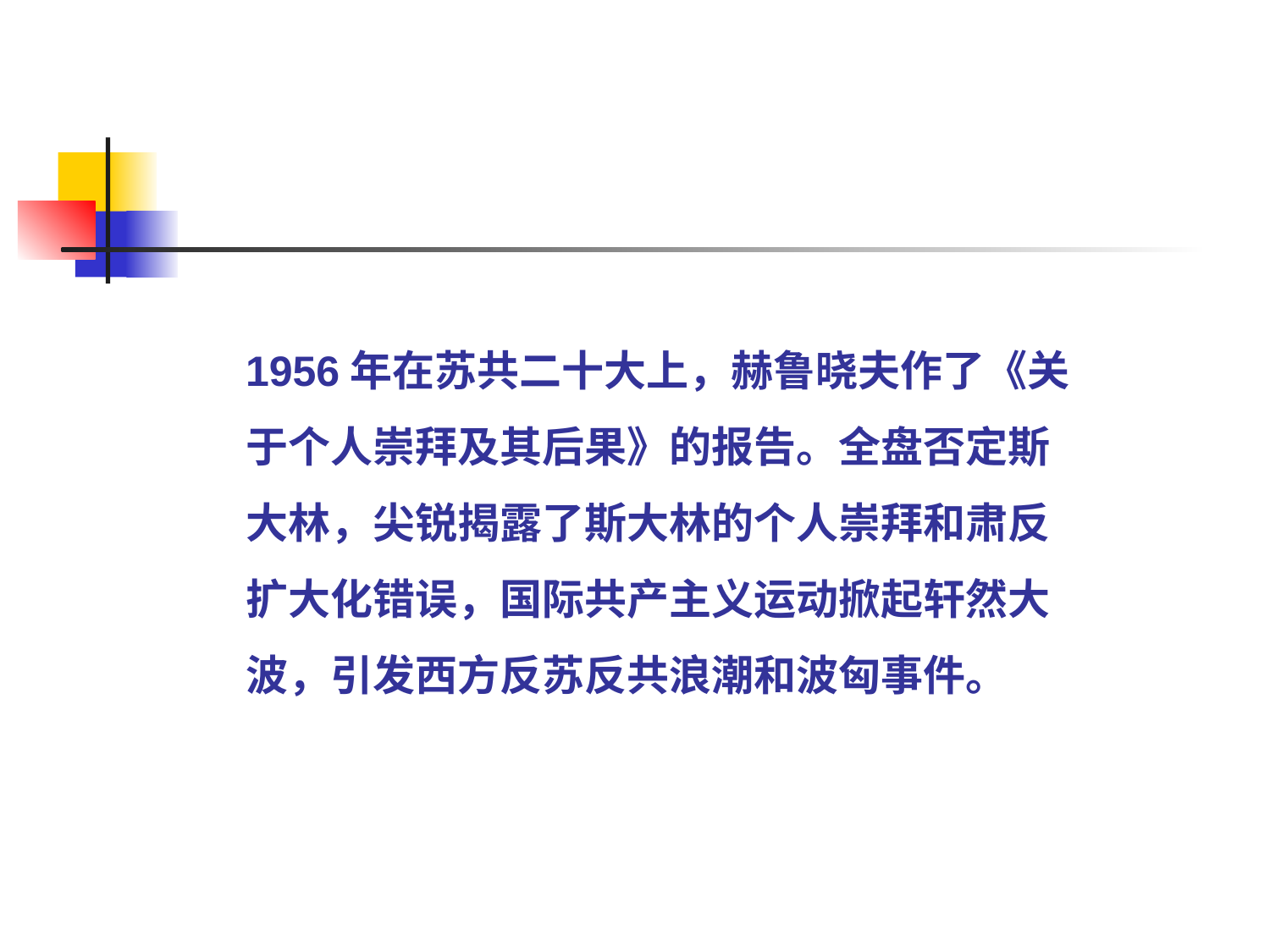

1956年在苏共二十大上，赫鲁晓夫作了《关于个人崇拜及其后果》的报告。全盘否定斯大林，尖锐揭露了斯大林的个人崇拜和肃反扩大化错误，国际共产主义运动掀起轩然大波，引发西方反苏反共浪潮和波匈事件。